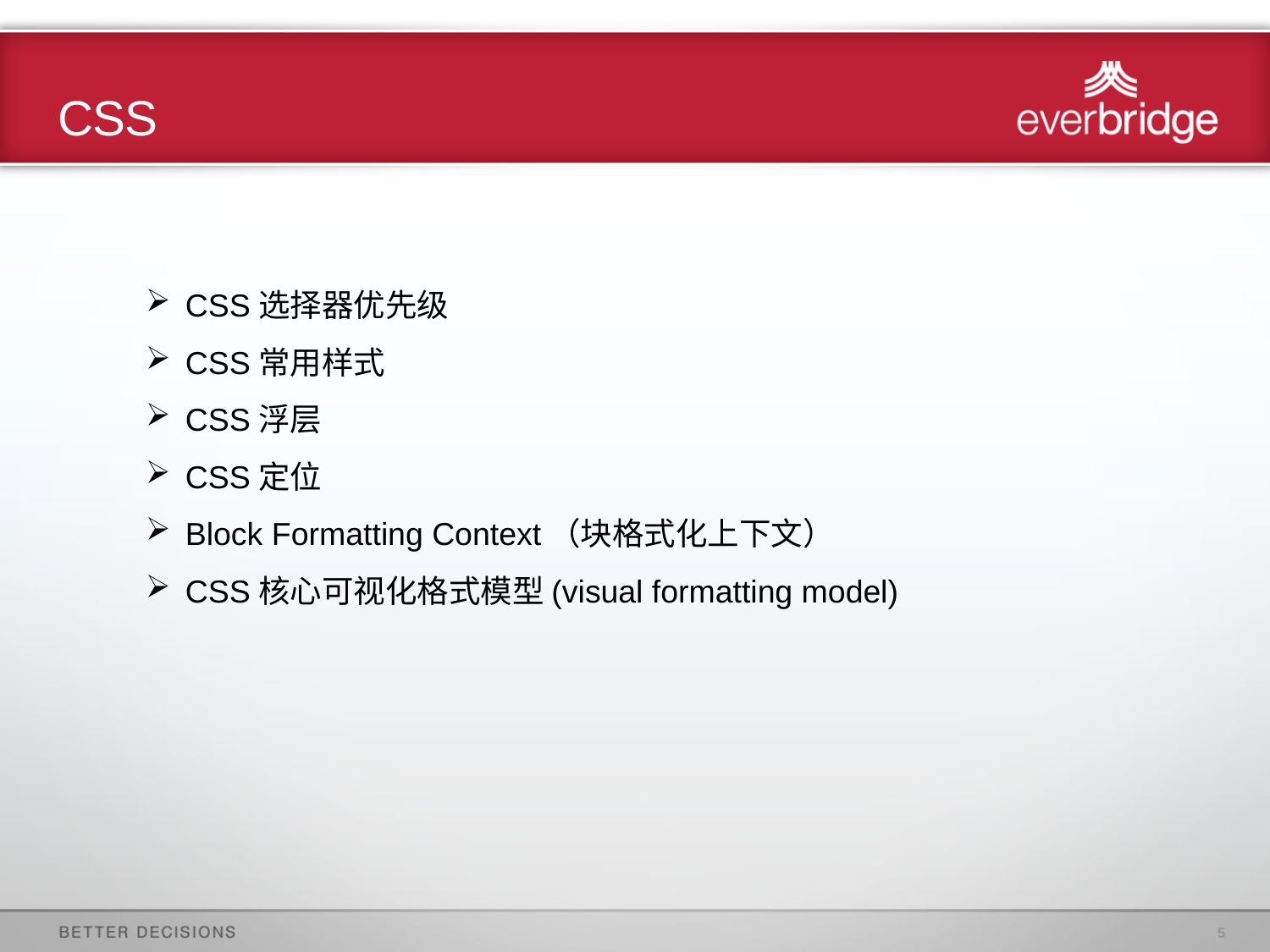

# CSS

CSS选择器优先级
CSS常用样式
CSS浮层
CSS定位
Block Formatting Context（块格式化上下文）
CSS核心可视化格式模型(visual formatting model)

5